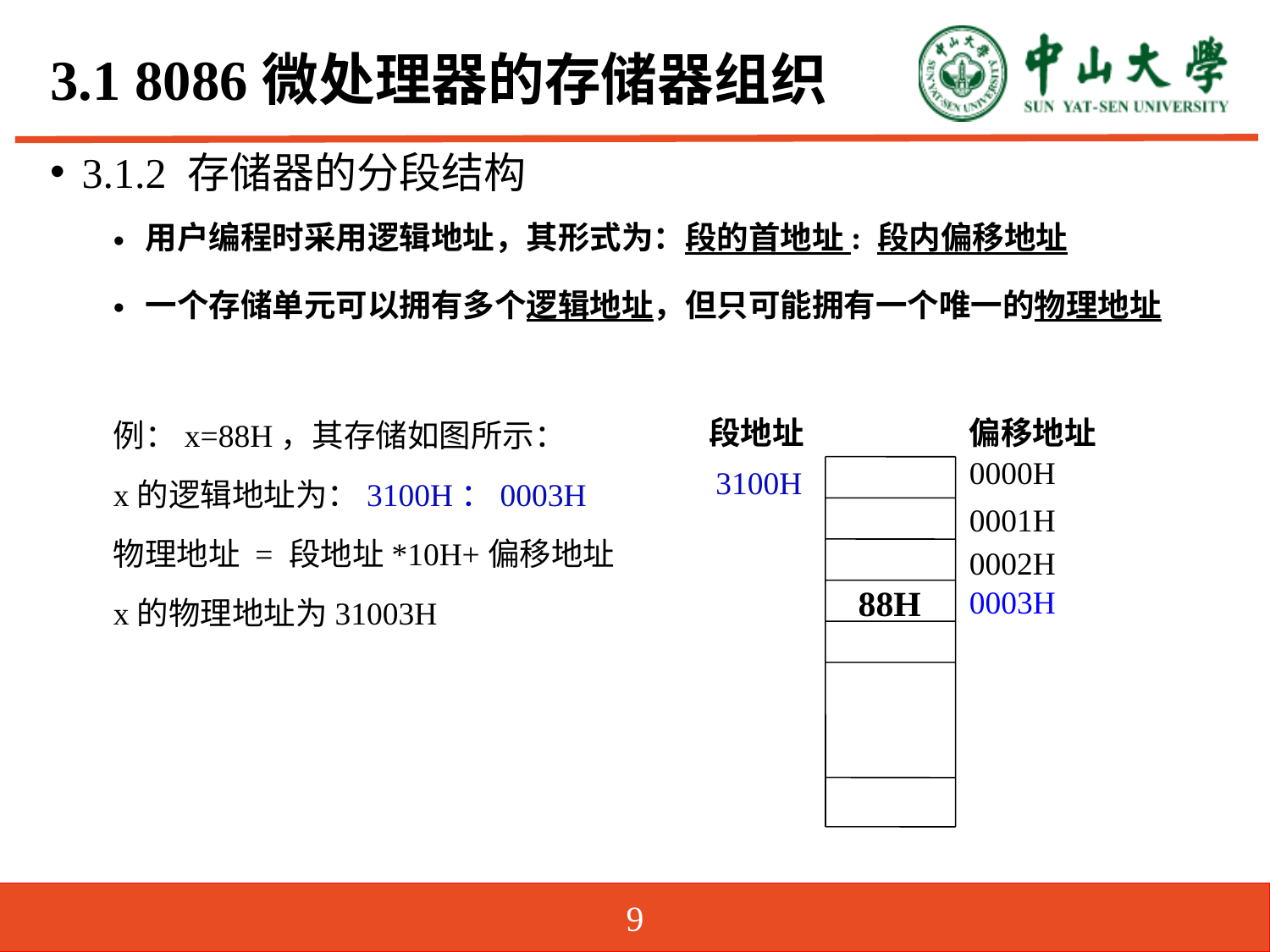

# 3.1 8086微处理器的存储器组织
3.1.2 存储器的分段结构
用户编程时采用逻辑地址，其形式为：段的首地址 : 段内偏移地址
一个存储单元可以拥有多个逻辑地址，但只可能拥有一个唯一的物理地址

例：x=88H，其存储如图所示：
x的逻辑地址为：3100H：0003H
物理地址 = 段地址*10H+偏移地址
x的物理地址为31003H

段地址
偏移地址
0000H
3100H
0001H
0002H
0003H

88H
9